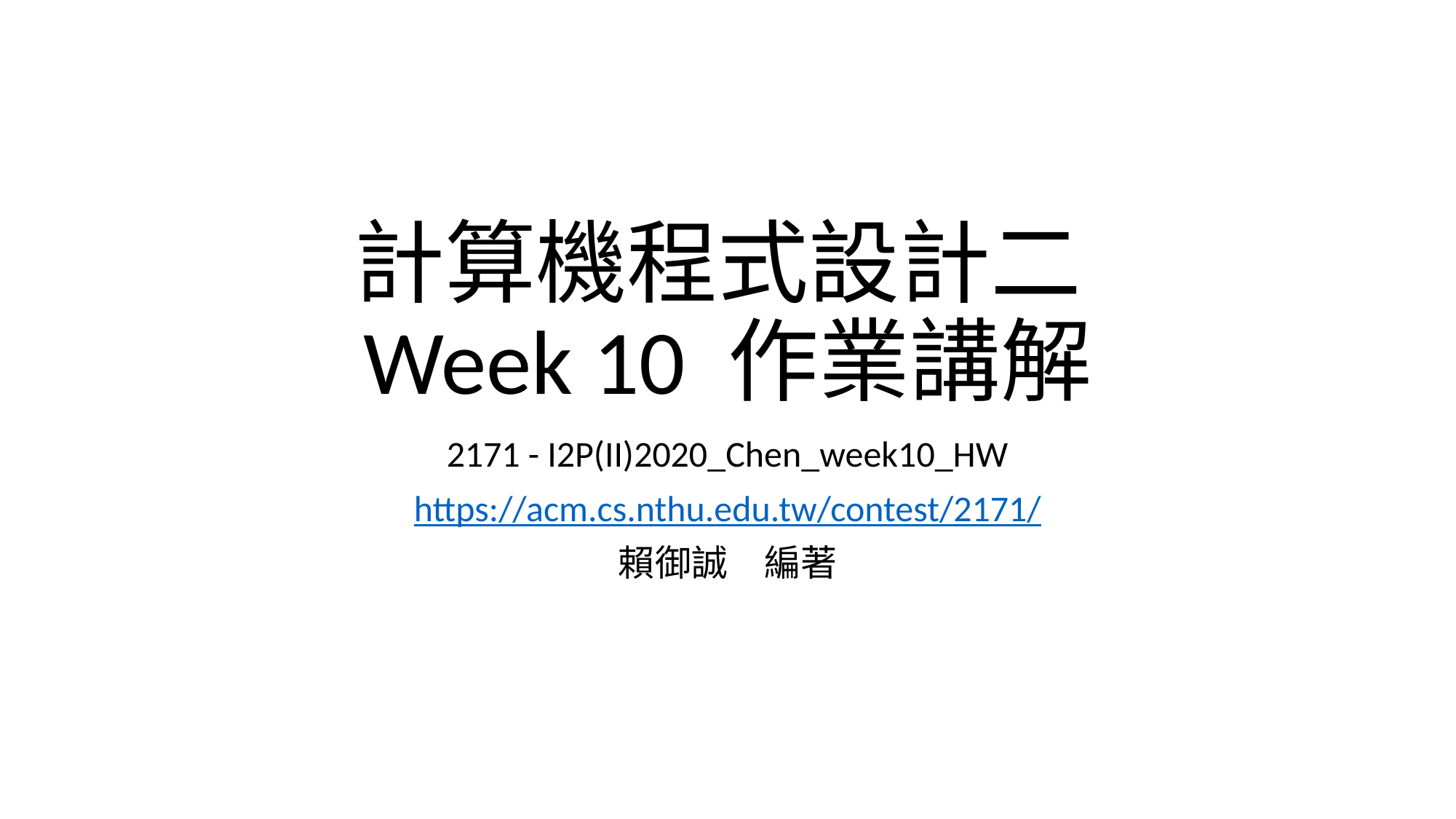

# 計算機程式設計二 Week 10 作業講解
2171 - I2P(II)2020_Chen_week10_HW
https://acm.cs.nthu.edu.tw/contest/2171/
賴御誠　編著